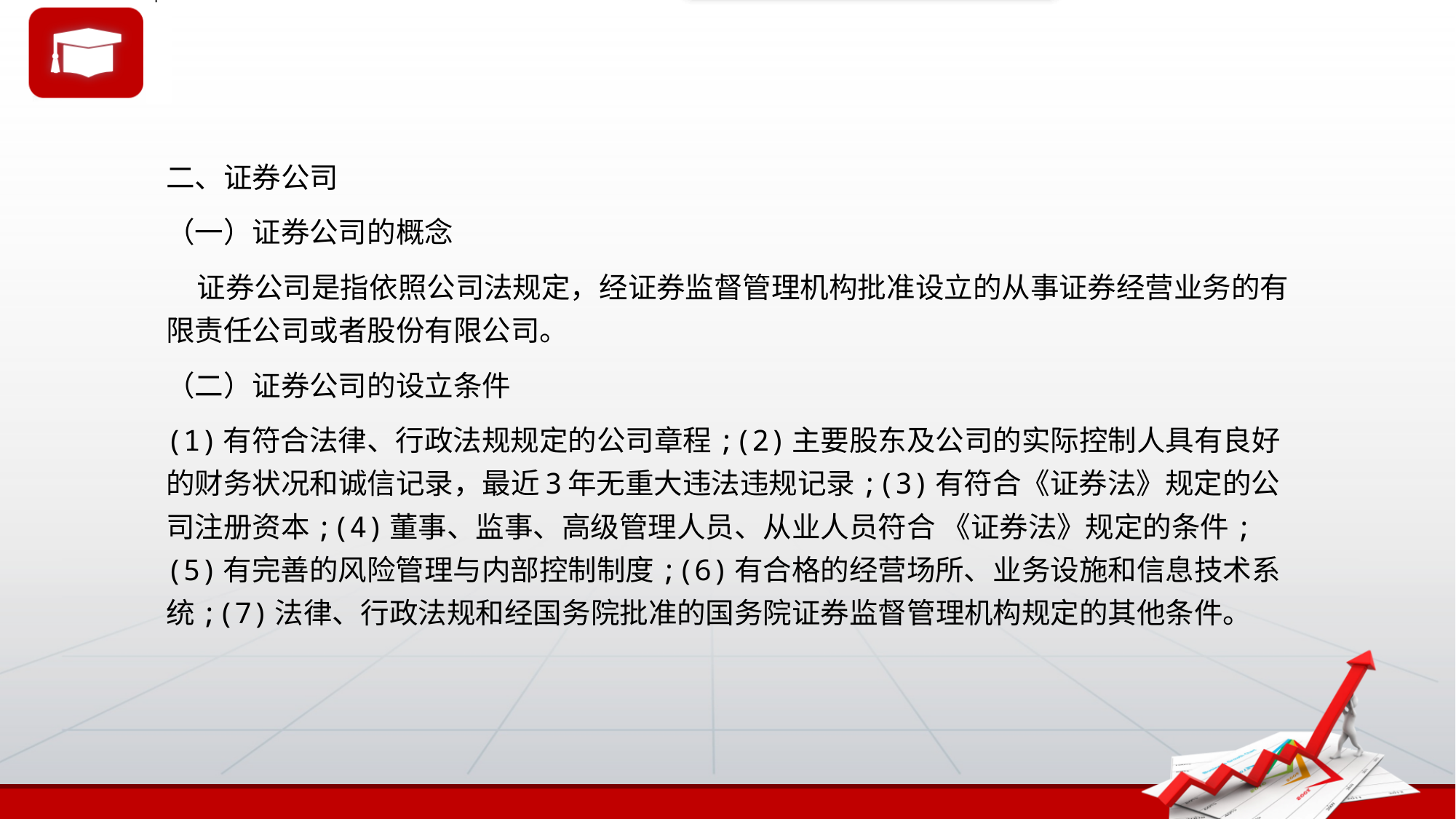

二、证券公司
（一）证券公司的概念
    证券公司是指依照公司法规定，经证券监督管理机构批准设立的从事证券经营业务的有限责任公司或者股份有限公司。
（二）证券公司的设立条件
(1)有符合法律、行政法规规定的公司章程;(2)主要股东及公司的实际控制人具有良好的财务状况和诚信记录，最近3年无重大违法违规记录;(3)有符合《证券法》规定的公司注册资本;(4)董事、监事、高级管理人员、从业人员符合 《证券法》规定的条件;(5)有完善的风险管理与内部控制制度;(6)有合格的经营场所、业务设施和信息技术系统;(7)法律、行政法规和经国务院批准的国务院证券监督管理机构规定的其他条件。